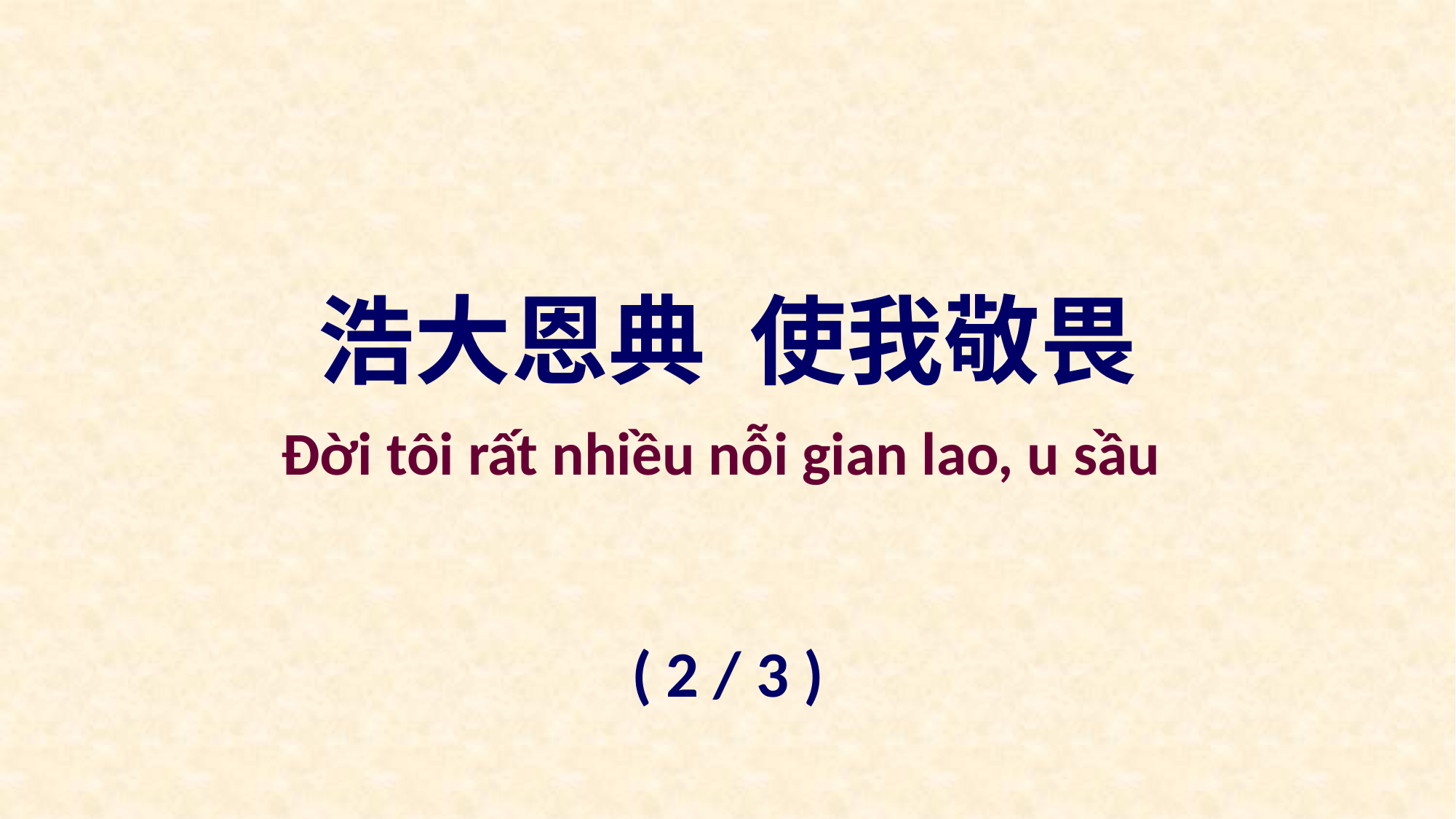

浩大恩典  使我敬畏
Đời tôi rất nhiều nỗi gian lao, u sầu
( 2 / 3 )